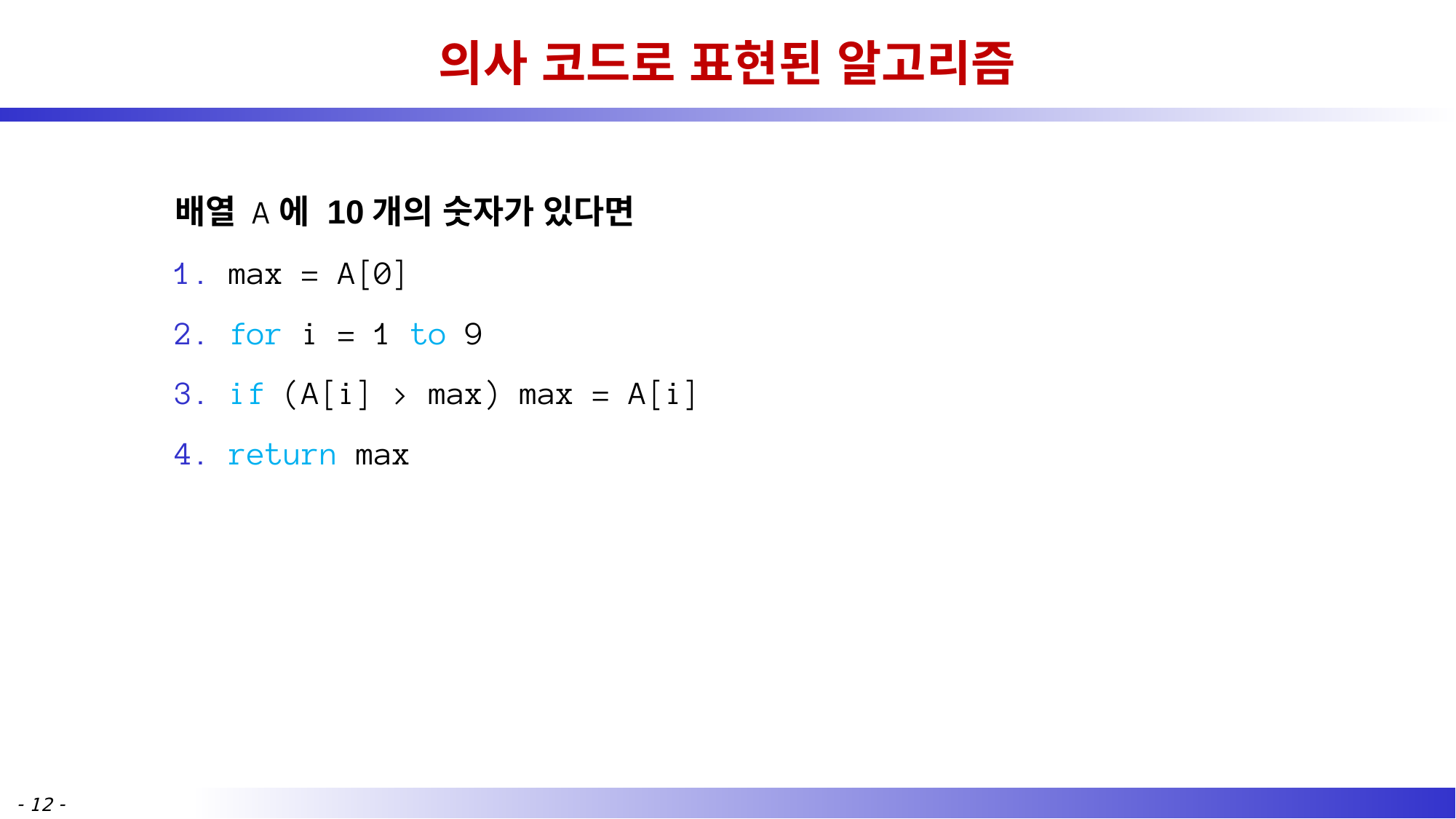

# 의사 코드로 표현된 알고리즘
배열 A에 10개의 숫자가 있다면
max = A[0]
for i = 1 to 9
if (A[i] > max) max = A[i]
return max
- 12 -